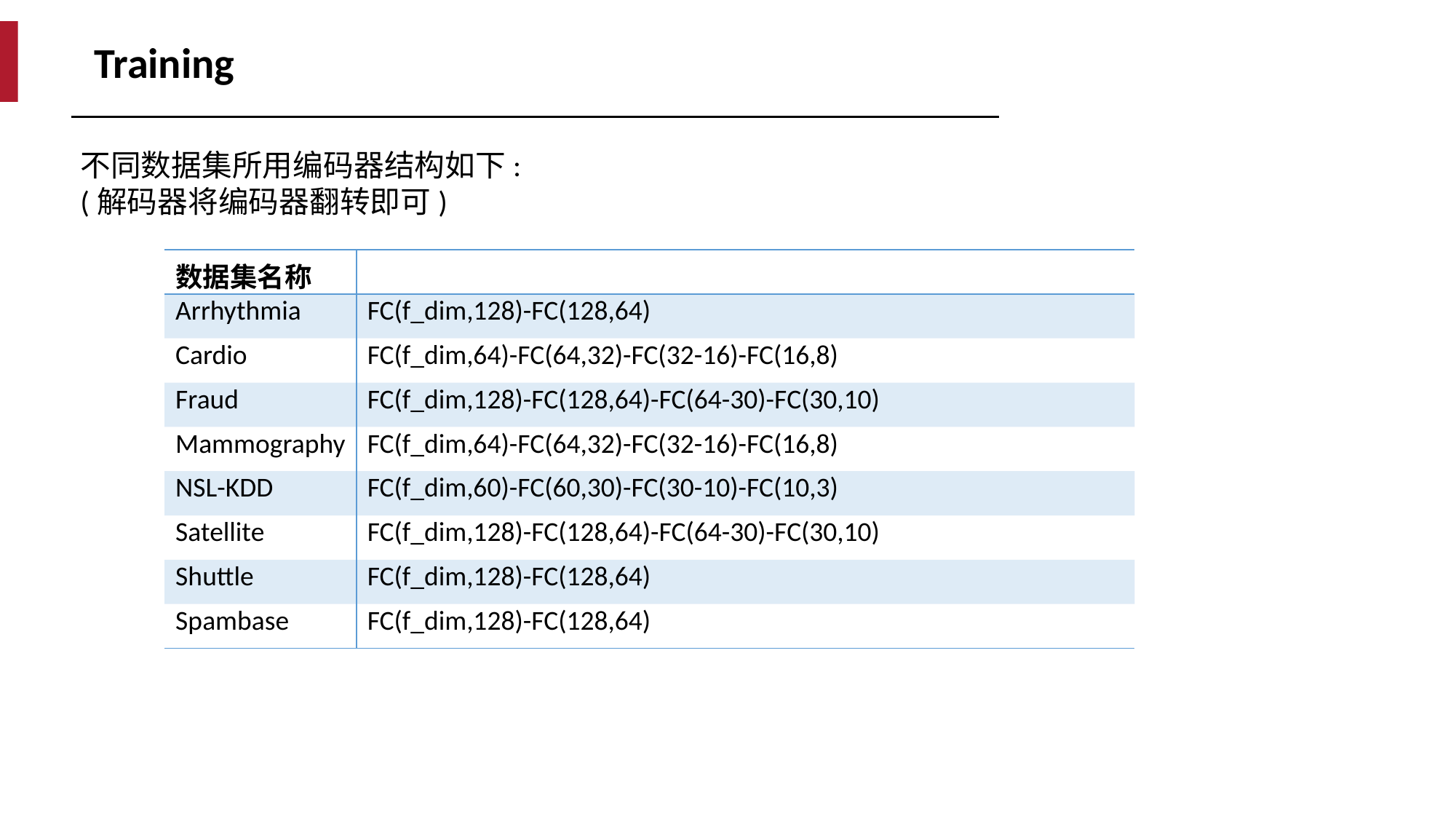

Training
不同数据集所用编码器结构如下:
(解码器将编码器翻转即可)
| 数据集名称 |  |
| --- | --- |
| Arrhythmia | FC(f\_dim,128)-FC(128,64) |
| Cardio | FC(f\_dim,64)-FC(64,32)-FC(32-16)-FC(16,8) |
| Fraud | FC(f\_dim,128)-FC(128,64)-FC(64-30)-FC(30,10) |
| Mammography | FC(f\_dim,64)-FC(64,32)-FC(32-16)-FC(16,8) |
| NSL-KDD | FC(f\_dim,60)-FC(60,30)-FC(30-10)-FC(10,3) |
| Satellite | FC(f\_dim,128)-FC(128,64)-FC(64-30)-FC(30,10) |
| Shuttle | FC(f\_dim,128)-FC(128,64) |
| Spambase | FC(f\_dim,128)-FC(128,64) |